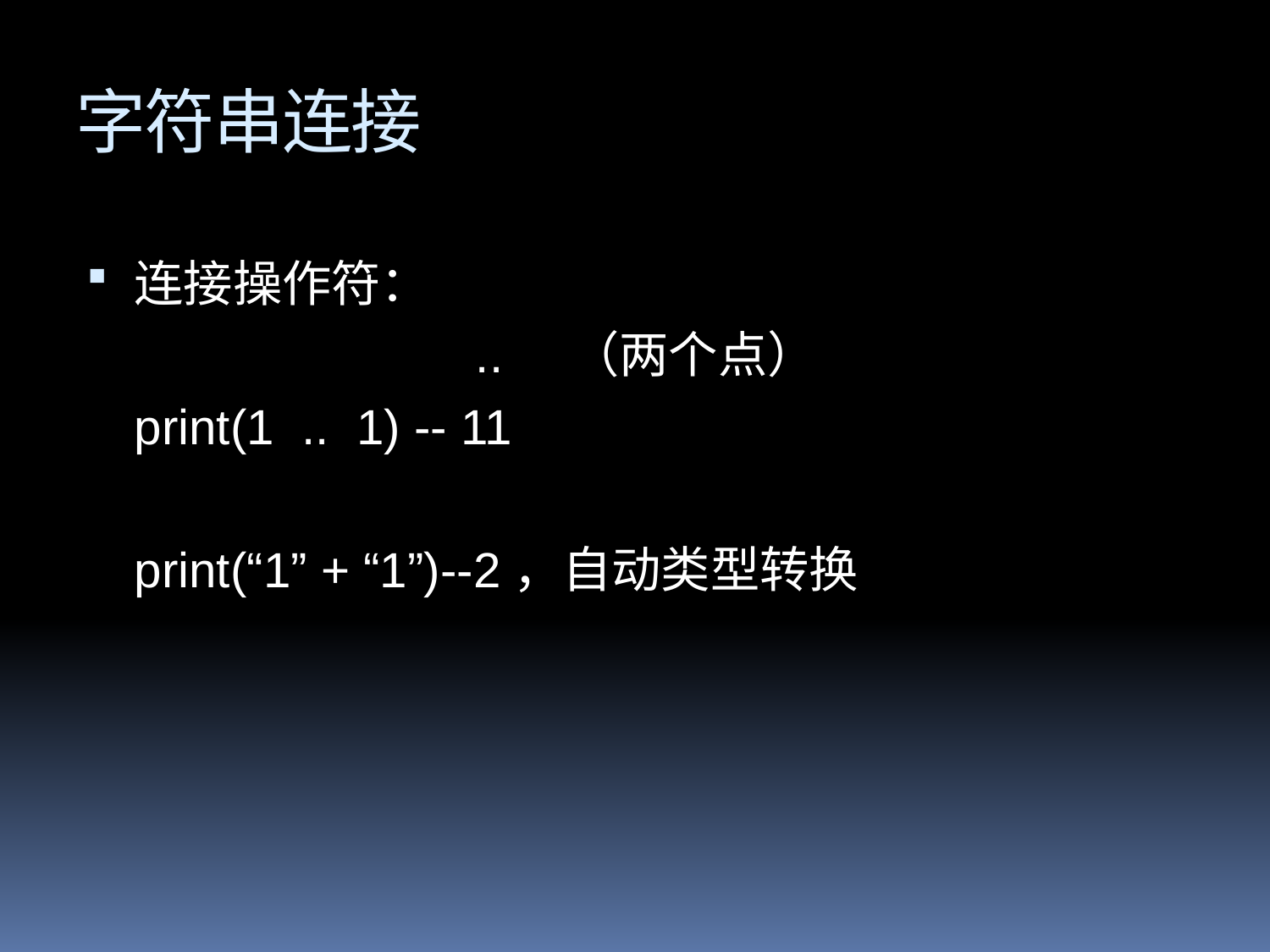

# 字符串连接
连接操作符：
	..    （两个点）
	print(1  ..  1) -- 11

	print(“1” + “1”)--2，自动类型转换